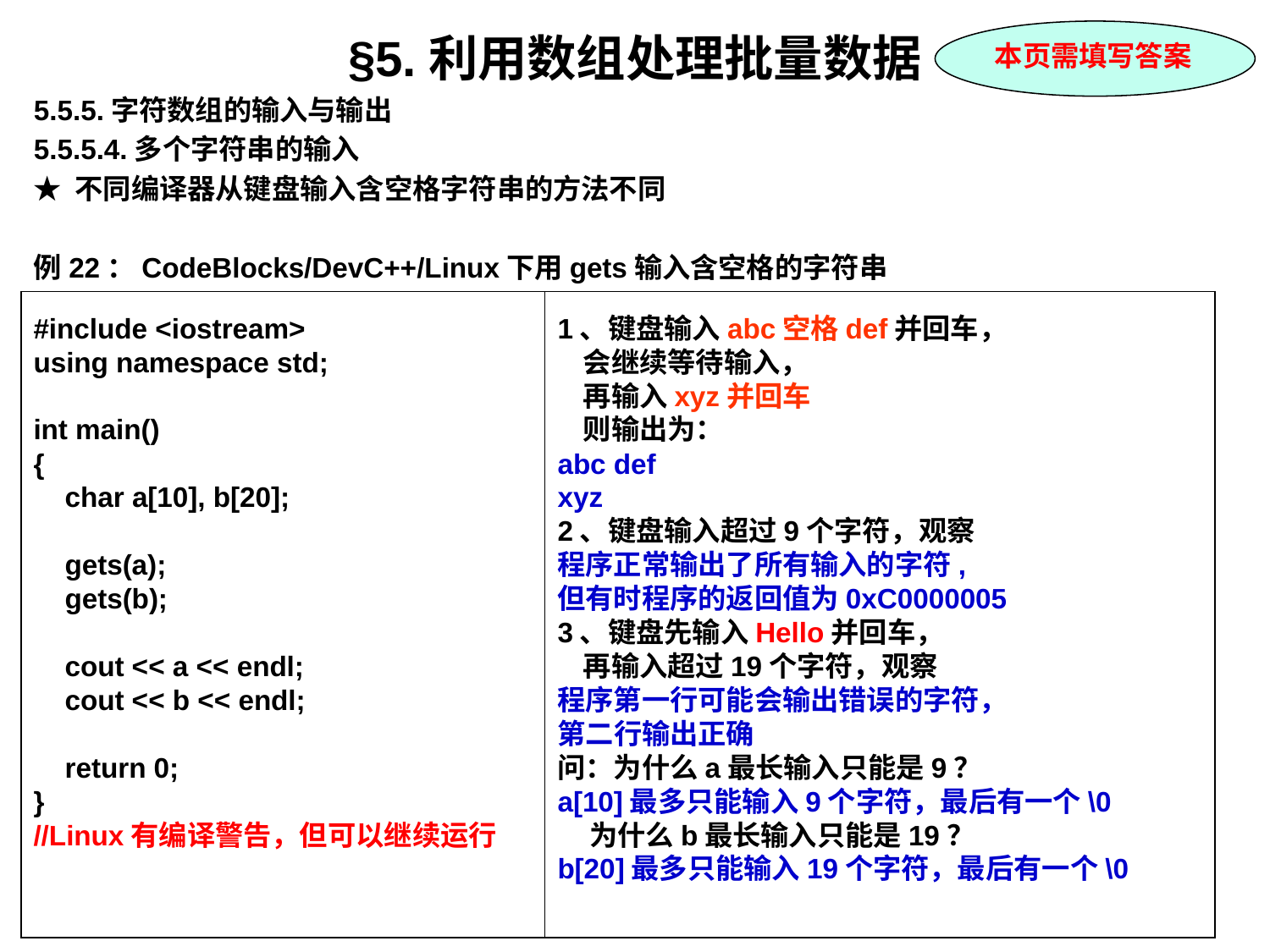

§5.利用数组处理批量数据
5.5.5.字符数组的输入与输出
5.5.5.4.多个字符串的输入
★ 不同编译器从键盘输入含空格字符串的方法不同

例22：CodeBlocks/DevC++/Linux下用gets输入含空格的字符串
本页需填写答案
#include <iostream>
using namespace std;

int main()
{
    char a[10], b[20];

    gets(a);
    gets(b);

    cout << a << endl;
    cout << b << endl;

    return 0;
}
//Linux有编译警告，但可以继续运行

1、键盘输入abc空格def并回车，
   会继续等待输入，
   再输入xyz并回车
   则输出为：
abc def
xyz
2、键盘输入超过9个字符，观察
程序正常输出了所有输入的字符,
但有时程序的返回值为0xC0000005
3、键盘先输入Hello并回车，
   再输入超过19个字符，观察
程序第一行可能会输出错误的字符，
第二行输出正确
问：为什么a最长输入只能是9？
a[10]最多只能输入9个字符，最后有一个\0
    为什么b最长输入只能是19？
b[20]最多只能输入19个字符，最后有一个\0